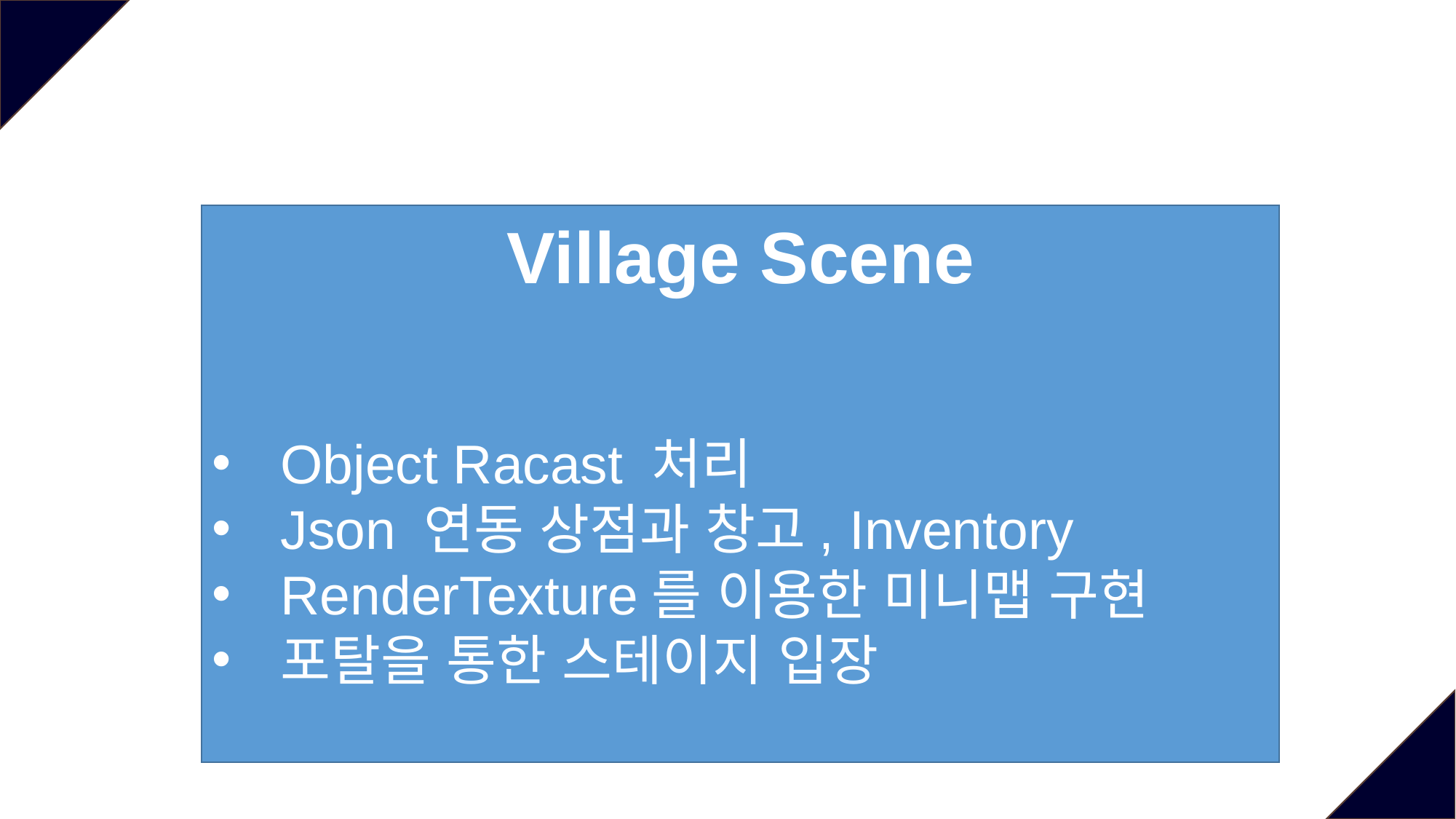

Village Scene

Object Racast 처리
Json 연동 상점과 창고, Inventory
RenderTexture를 이용한 미니맵 구현
포탈을 통한 스테이지 입장